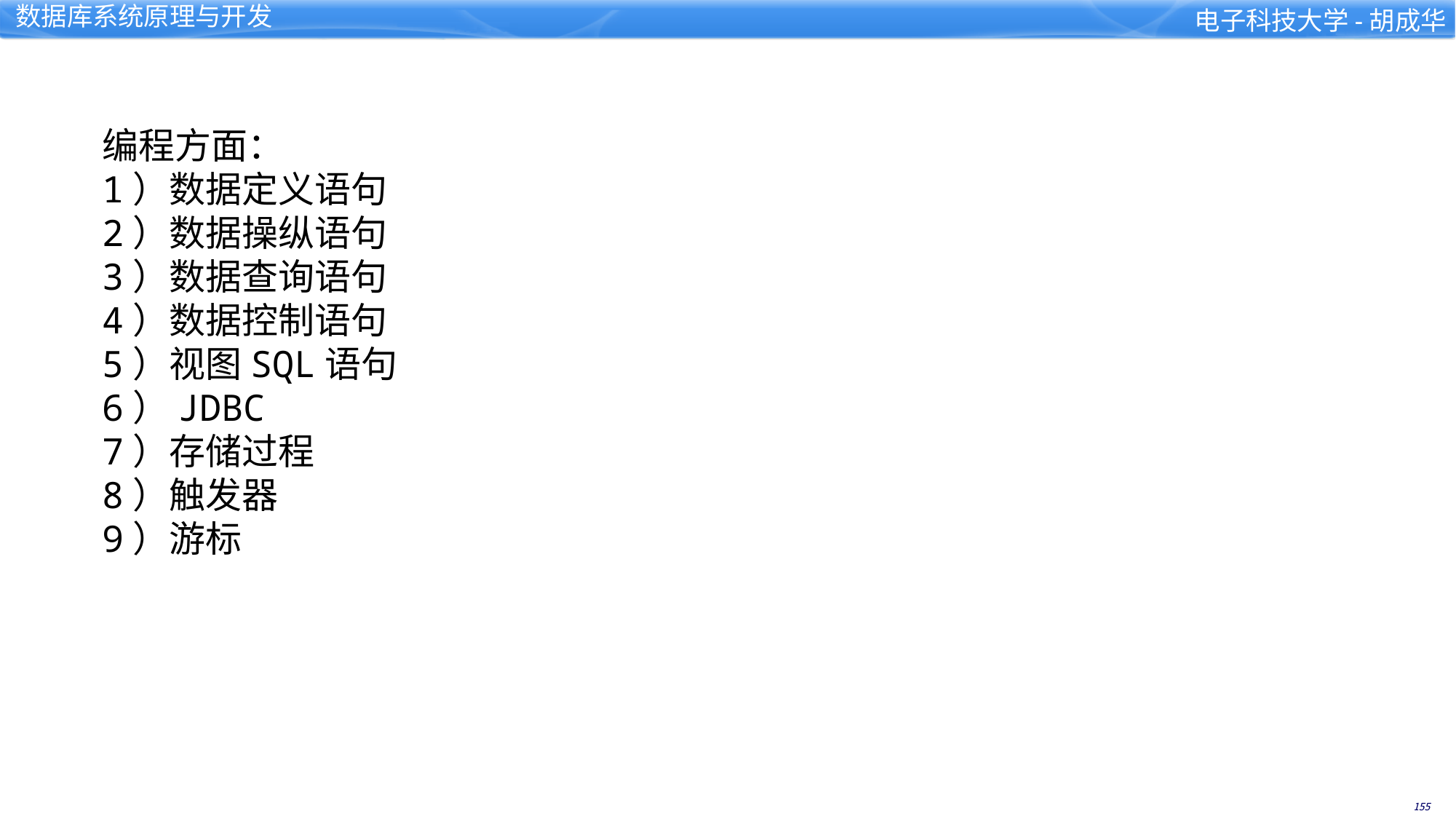

编程方面：
1）数据定义语句
2）数据操纵语句
3）数据查询语句
4）数据控制语句
5）视图SQL语句
6）JDBC
7）存储过程
8）触发器
9）游标